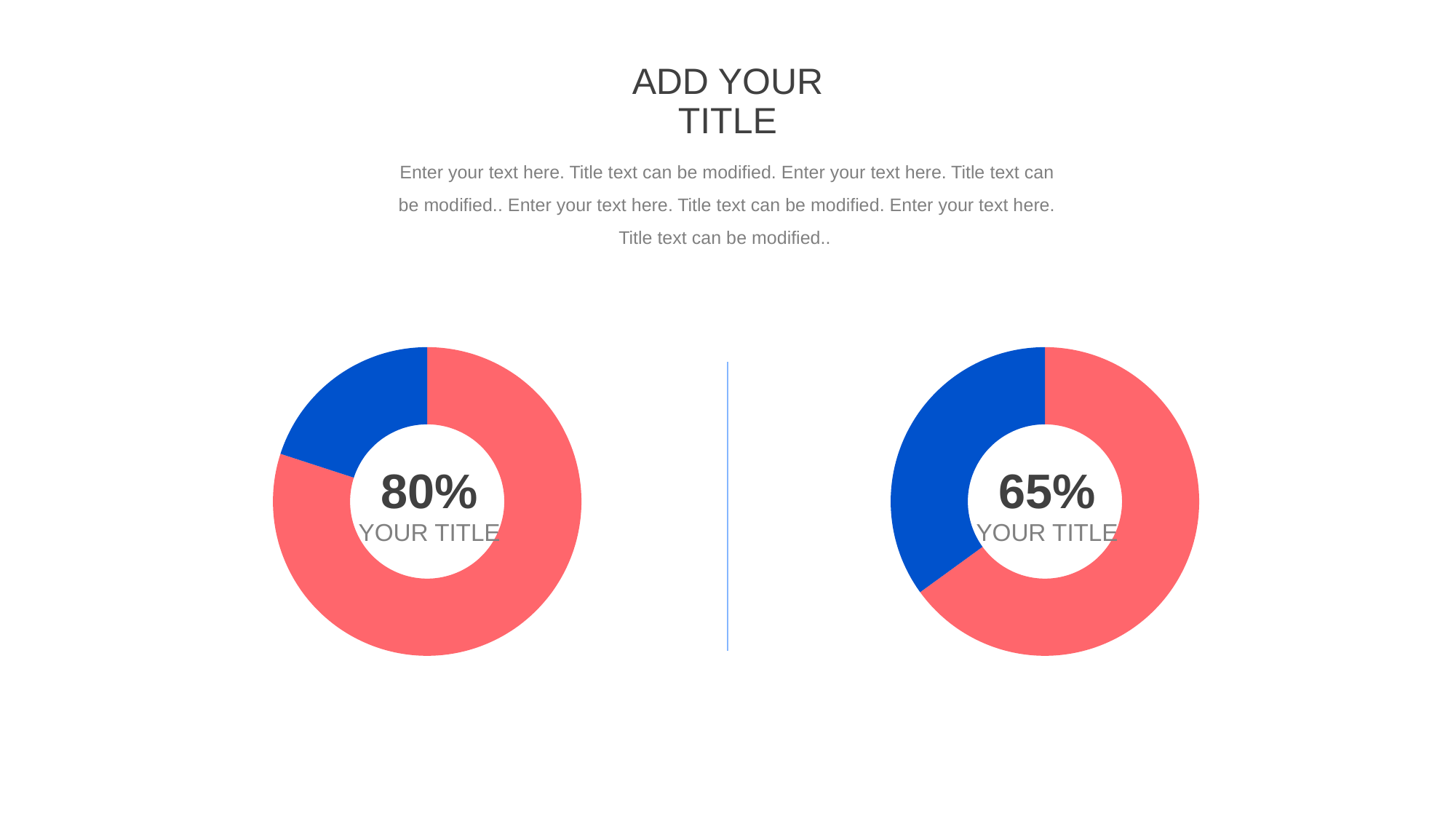

ADD YOUR TITLE
Enter your text here. Title text can be modified. Enter your text here. Title text can be modified.. Enter your text here. Title text can be modified. Enter your text here. Title text can be modified..

### Chart

| Category | 销售额 |
|---|---|
| 第一季度 | 8.0 |
| 第二季度 | 2.0 |

### Chart

| Category | 销售额 |
|---|---|
| 第一季度 | 6.5 |
| 第二季度 | 3.5 |
80%
65%
YOUR TITLE
YOUR TITLE